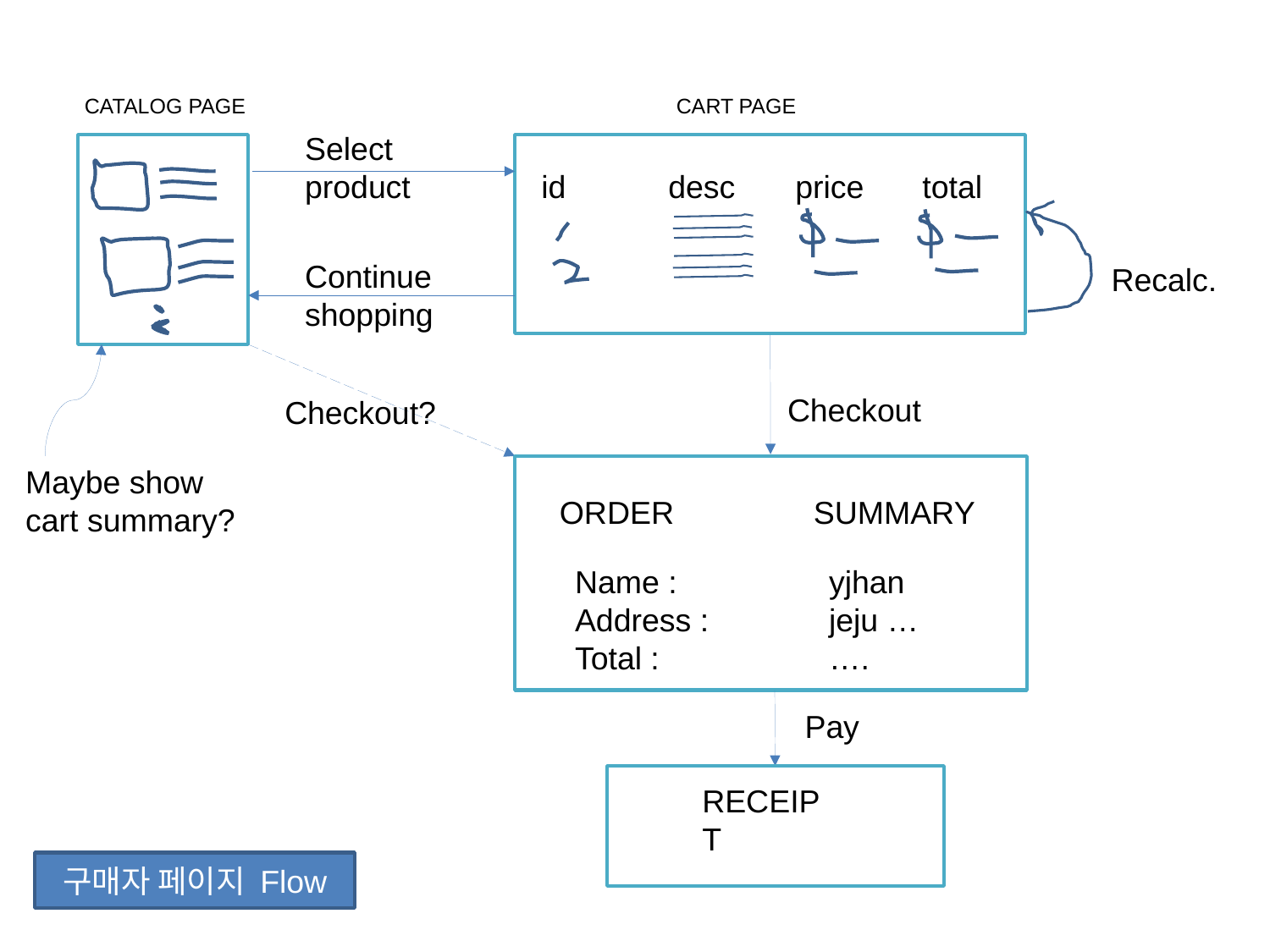

CATALOG PAGE

CART PAGE

id	desc	price	total

Select product

Continue shopping
Recalc.

Checkout
Checkout?
Maybe show cart summary?

ORDER		SUMMARY
Name : 		yjhan
Address :	jeju …
Total :		….

Pay

RECEIPT

구매자 페이지 Flow